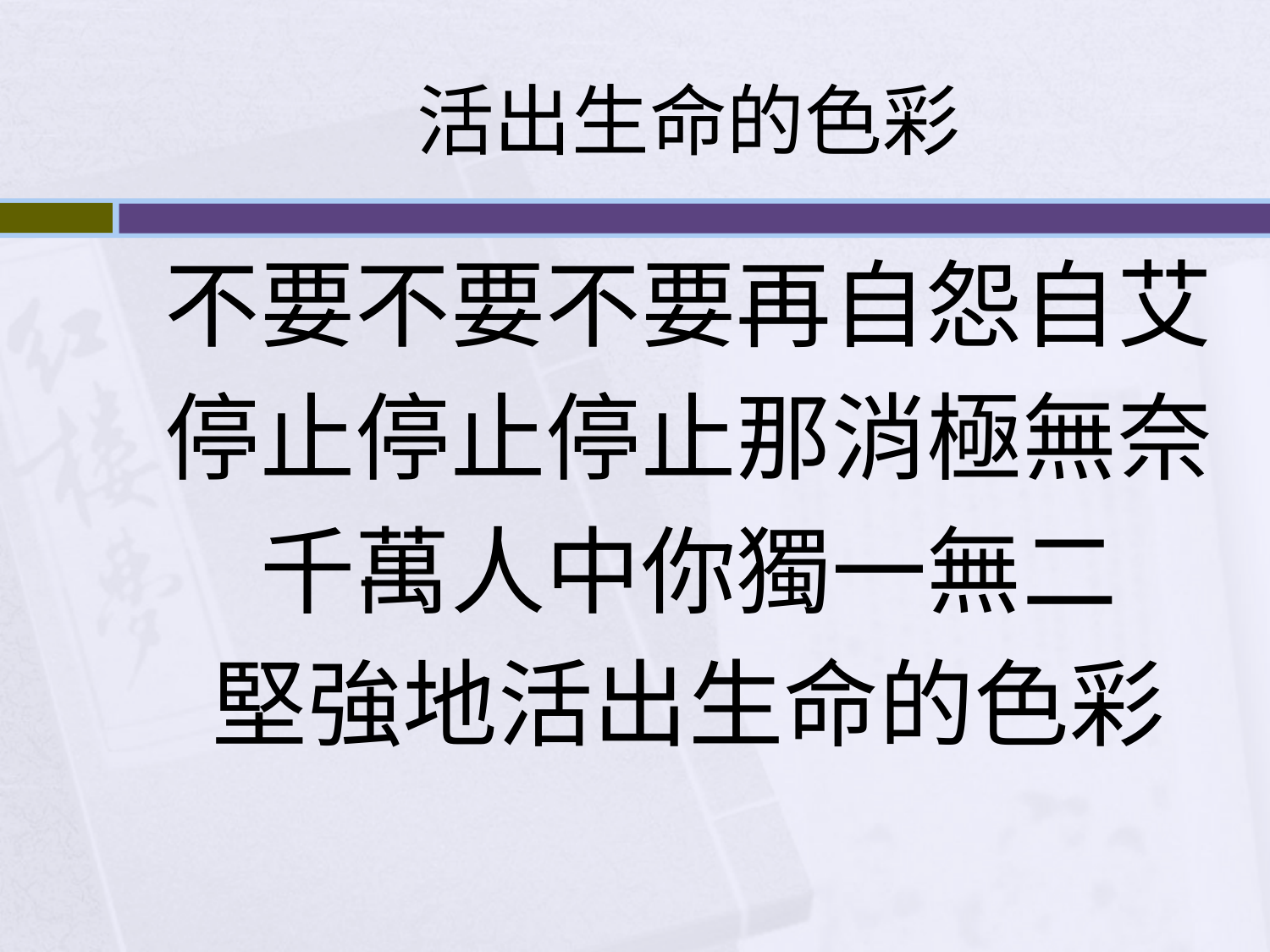

# 活出生命的色彩
不要不要不要再自怨自艾
停止停止停止那消極無奈
千萬人中你獨一無二
堅強地活出生命的色彩